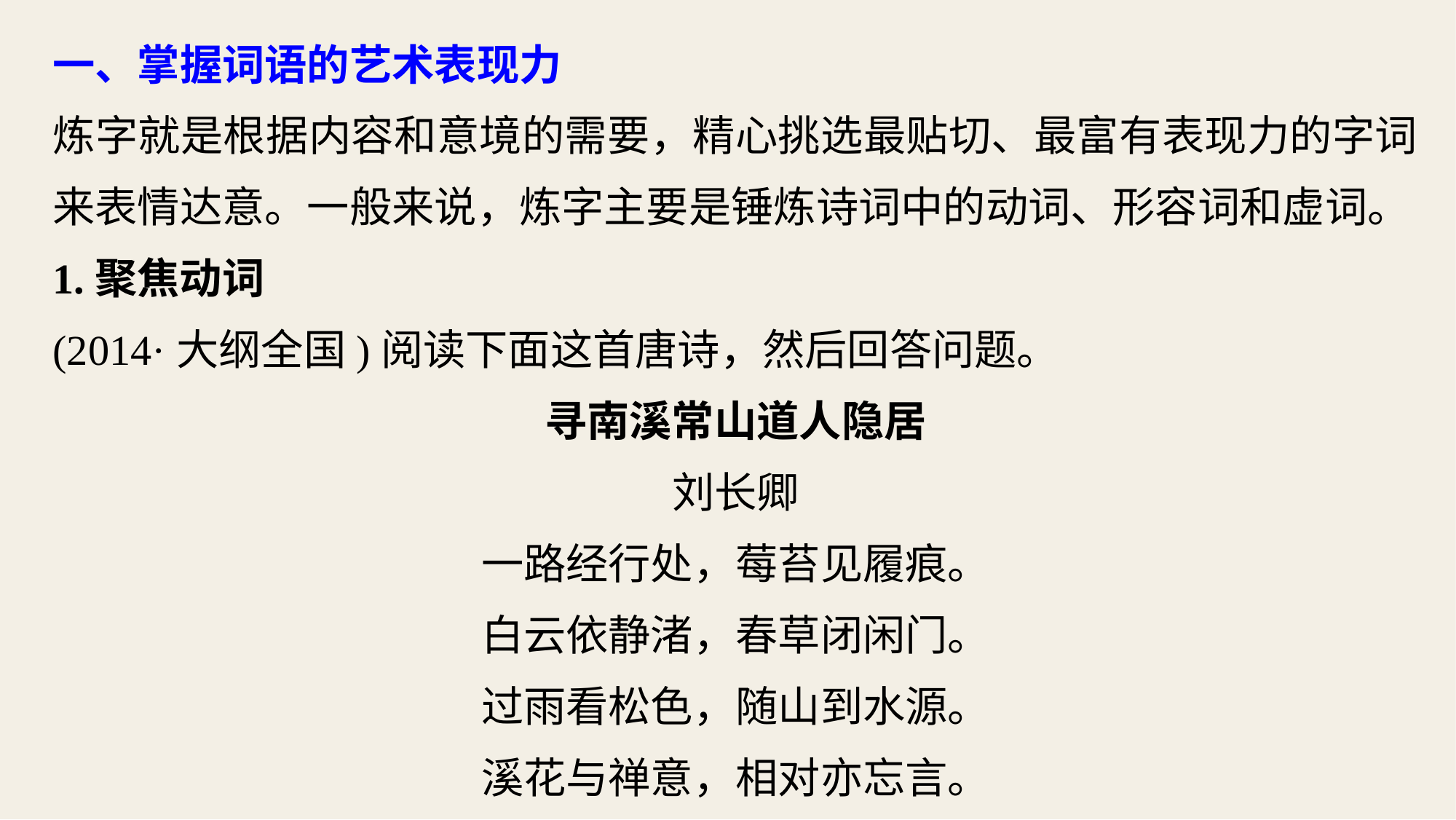

一、掌握词语的艺术表现力
炼字就是根据内容和意境的需要，精心挑选最贴切、最富有表现力的字词来表情达意。一般来说，炼字主要是锤炼诗词中的动词、形容词和虚词。
1.聚焦动词
(2014·大纲全国)阅读下面这首唐诗，然后回答问题。
寻南溪常山道人隐居
刘长卿
一路经行处，莓苔见履痕。
白云依静渚，春草闭闲门。
过雨看松色，随山到水源。
溪花与禅意，相对亦忘言。